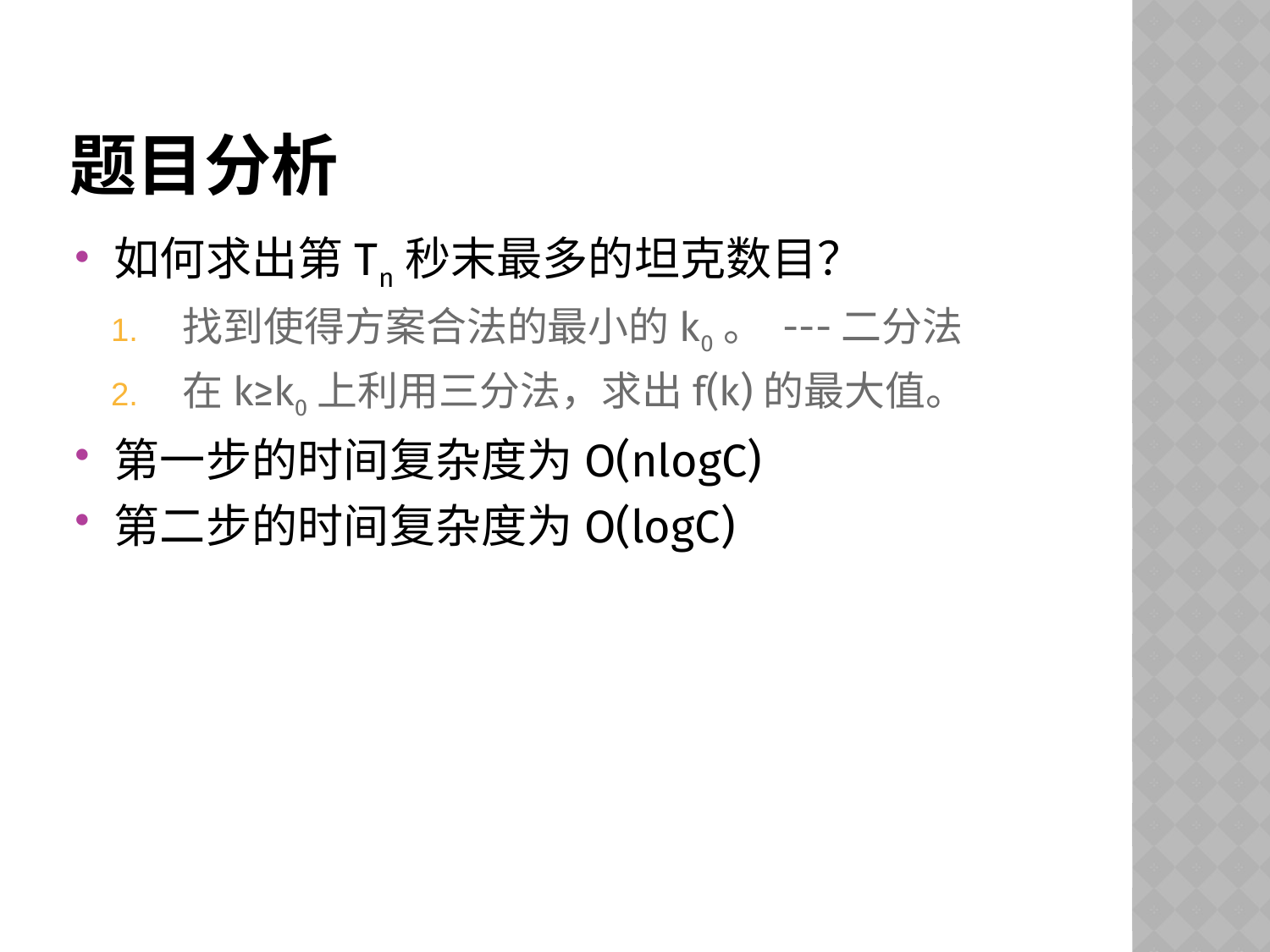

# 题目分析
如何求出第Tn秒末最多的坦克数目？
找到使得方案合法的最小的k0。 ---二分法
在k≥k0上利用三分法，求出f(k)的最大值。
第一步的时间复杂度为O(nlogC)
第二步的时间复杂度为O(logC)